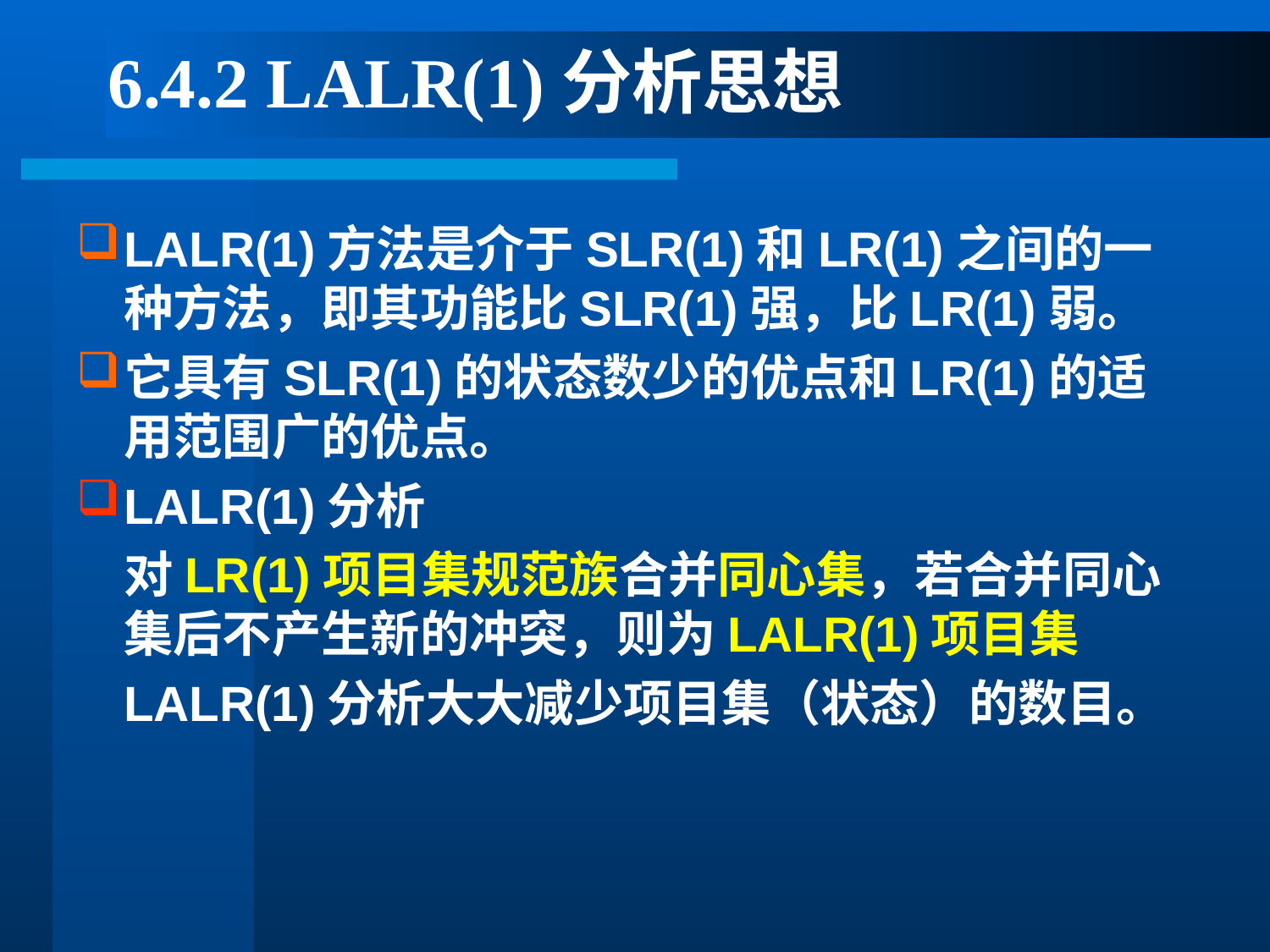

# 6.4.2 LALR(1)分析思想
LALR(1)方法是介于SLR(1)和LR(1)之间的一种方法，即其功能比SLR(1)强，比LR(1)弱。
它具有SLR(1)的状态数少的优点和LR(1)的适用范围广的优点。
LALR(1)分析
	对LR(1)项目集规范族合并同心集，若合并同心集后不产生新的冲突，则为LALR(1)项目集
	LALR(1)分析大大减少项目集（状态）的数目。